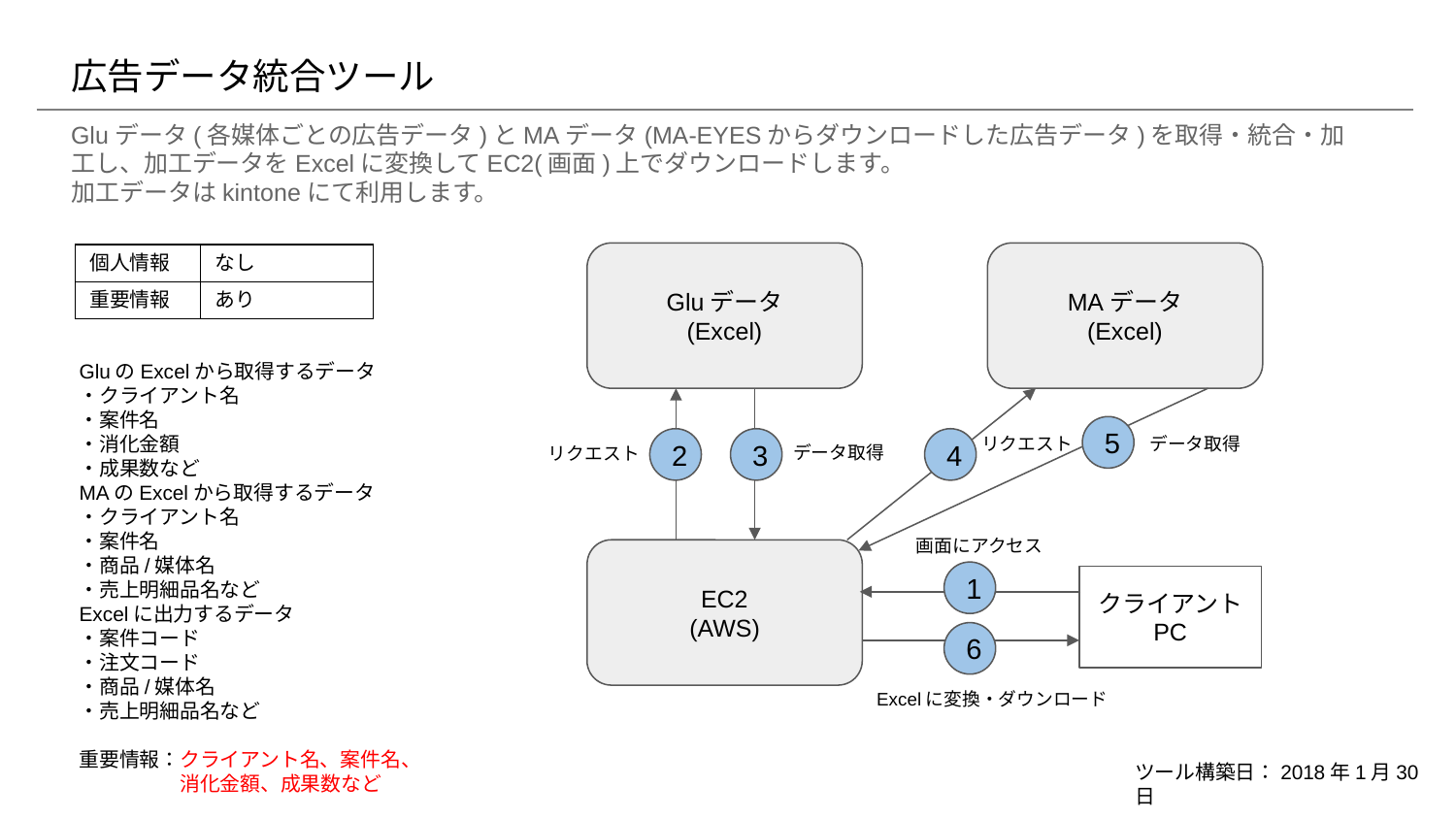

# 広告データ統合ツール
Gluデータ(各媒体ごとの広告データ)とMAデータ(MA-EYESからダウンロードした広告データ)を取得・統合・加工し、加工データをExcelに変換してEC2(画面)上でダウンロードします。
加工データはkintoneにて利用します。
Gluデータ
(Excel)
MAデータ
(Excel)
| 個人情報 | なし |
| --- | --- |
| 重要情報 | あり |
GluのExcelから取得するデータ
・クライアント名
・案件名
・消化金額
・成果数など
MAのExcelから取得するデータ
・クライアント名
・案件名
・商品/媒体名
・売上明細品名など
Excelに出力するデータ
・案件コード
・注文コード
・商品/媒体名
・売上明細品名など

重要情報：クライアント名、案件名、
　　　　　消化金額、成果数など
5
リクエスト
データ取得
データ取得
リクエスト
2
3
4
画面にアクセス
EC2
(AWS)
1
クライアント
PC
6
Excelに変換・ダウンロード
ツール構築日：2018年1月30日